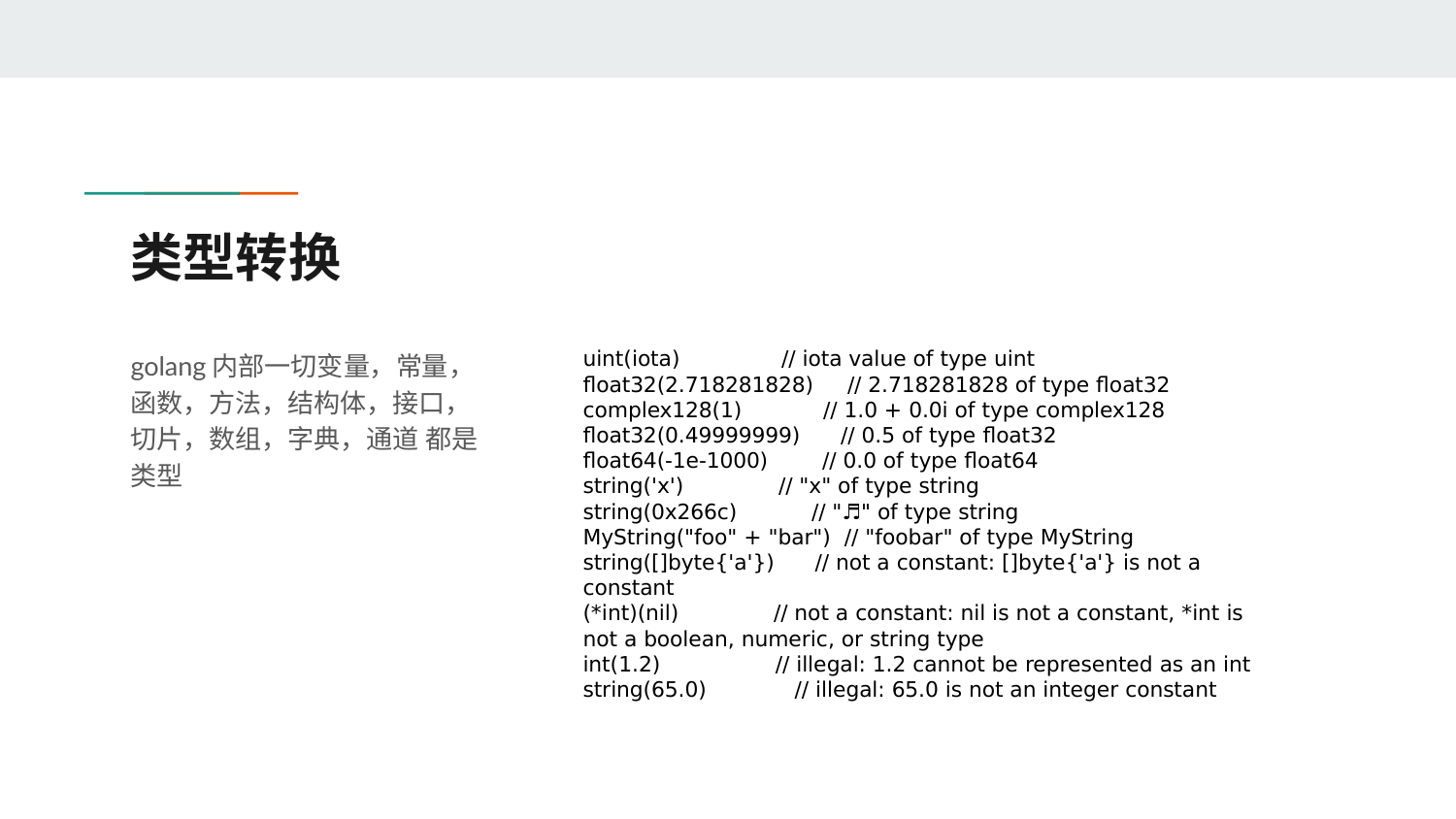

# 类型转换
golang内部一切变量，常量，函数，方法，结构体，接口，切片，数组，字典，通道 都是类型

uint(iota)               // iota value of type uint
float32(2.718281828)     // 2.718281828 of type float32
complex128(1)            // 1.0 + 0.0i of type complex128
float32(0.49999999)      // 0.5 of type float32
float64(-1e-1000)        // 0.0 of type float64
string('x')              // "x" of type string
string(0x266c)           // "♬" of type string
MyString("foo" + "bar")  // "foobar" of type MyString
string([]byte{'a'})      // not a constant: []byte{'a'} is not a constant
(*int)(nil)              // not a constant: nil is not a constant, *int is not a boolean, numeric, or string type
int(1.2)                 // illegal: 1.2 cannot be represented as an int
string(65.0)             // illegal: 65.0 is not an integer constant